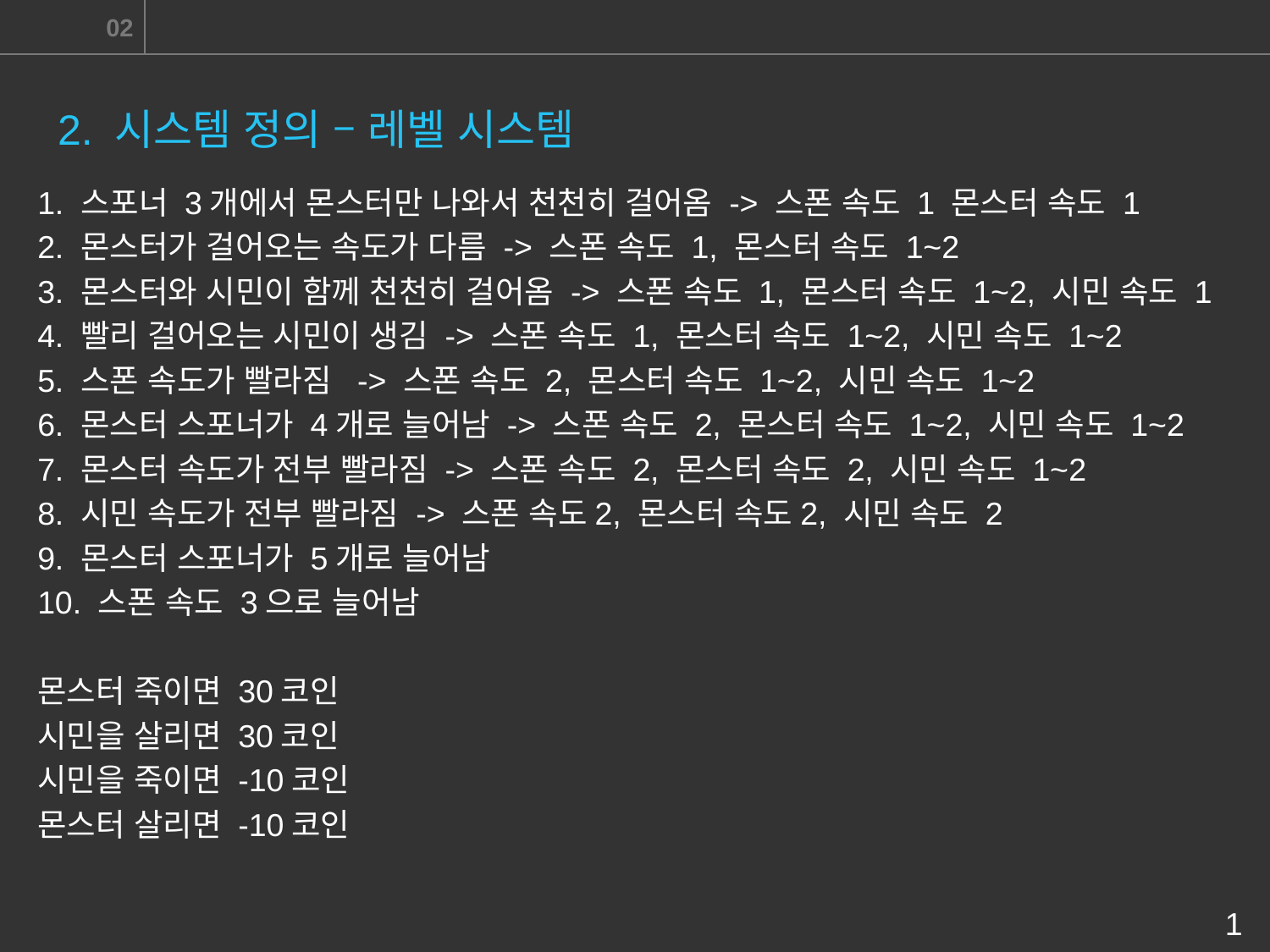

2. 시스템 정의 – 레벨 시스템
1. 스포너 3개에서 몬스터만 나와서 천천히 걸어옴 -> 스폰 속도 1 몬스터 속도 1
2. 몬스터가 걸어오는 속도가 다름 -> 스폰 속도 1, 몬스터 속도 1~2
3. 몬스터와 시민이 함께 천천히 걸어옴 -> 스폰 속도 1, 몬스터 속도 1~2, 시민 속도 1
4. 빨리 걸어오는 시민이 생김 -> 스폰 속도 1, 몬스터 속도 1~2, 시민 속도 1~2
5. 스폰 속도가 빨라짐  -> 스폰 속도 2, 몬스터 속도 1~2, 시민 속도 1~2
6. 몬스터 스포너가 4개로 늘어남 -> 스폰 속도 2, 몬스터 속도 1~2, 시민 속도 1~2
7. 몬스터 속도가 전부 빨라짐 -> 스폰 속도 2, 몬스터 속도 2, 시민 속도 1~2
8. 시민 속도가 전부 빨라짐 -> 스폰 속도2, 몬스터 속도2, 시민 속도 2
9. 몬스터 스포너가 5개로 늘어남
10. 스폰 속도 3으로 늘어남

몬스터 죽이면 30코인
시민을 살리면 30코인
시민을 죽이면 -10코인
몬스터 살리면 -10코인